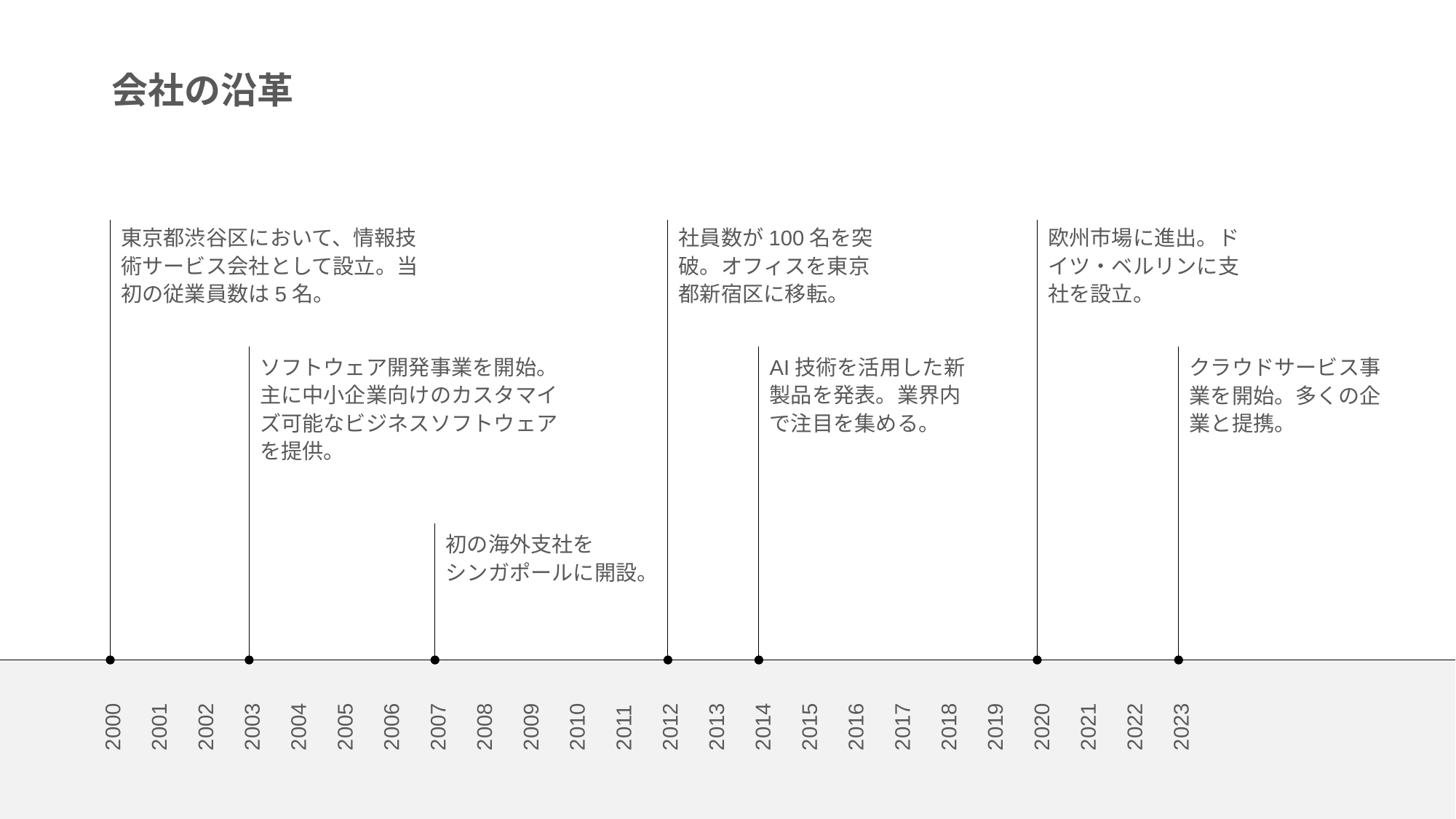

会社の沿革
東京都渋谷区において、情報技術サービス会社として設立。当初の従業員数は5名。
社員数が100名を突破。オフィスを東京都新宿区に移転。
欧州市場に進出。ドイツ・ベルリンに支社を設立。
ソフトウェア開発事業を開始。主に中小企業向けのカスタマイズ可能なビジネスソフトウェアを提供。
AI技術を活用した新製品を発表。業界内で注目を集める。
クラウドサービス事業を開始。多くの企業と提携。
初の海外支社を
シンガポールに開設。

2000
2001
2002
2003
2004
2005
2006
2007
2008
2009
2010
2011
2012
2013
2014
2015
2016
2017
2018
2019
2020
2021
2022
2023